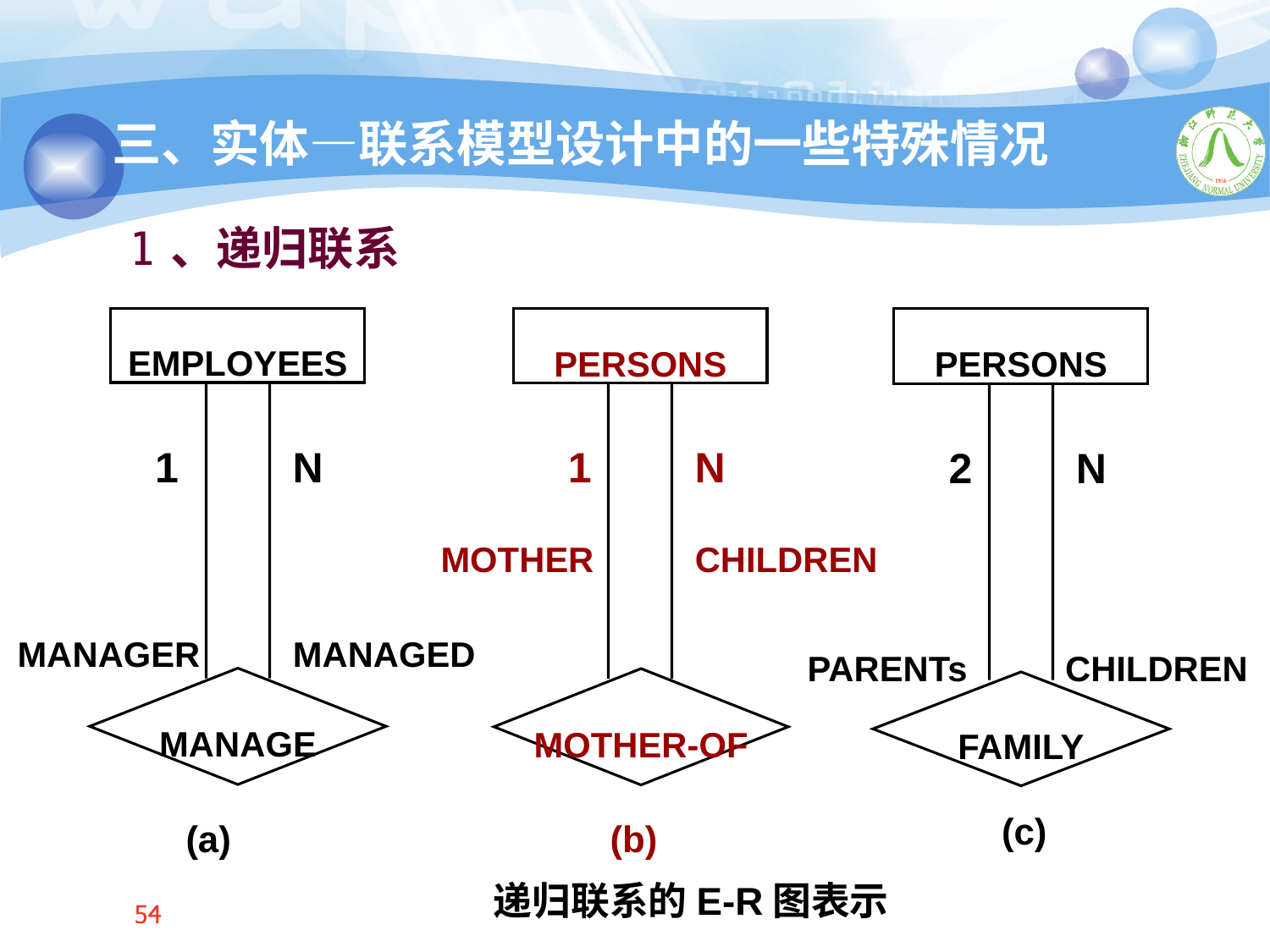

三、实体—联系模型设计中的一些特殊情况
          1、递归联系
EMPLOYEES
PERSONS
PERSONS

1
N
1
N
2
N
MOTHER
CHILDREN
MANAGER
MANAGED
PARENTs
CHILDREN
MANAGE
MOTHER-OF
FAMILY
(c)
    (a)
(b)
递归联系的E-R图表示
54